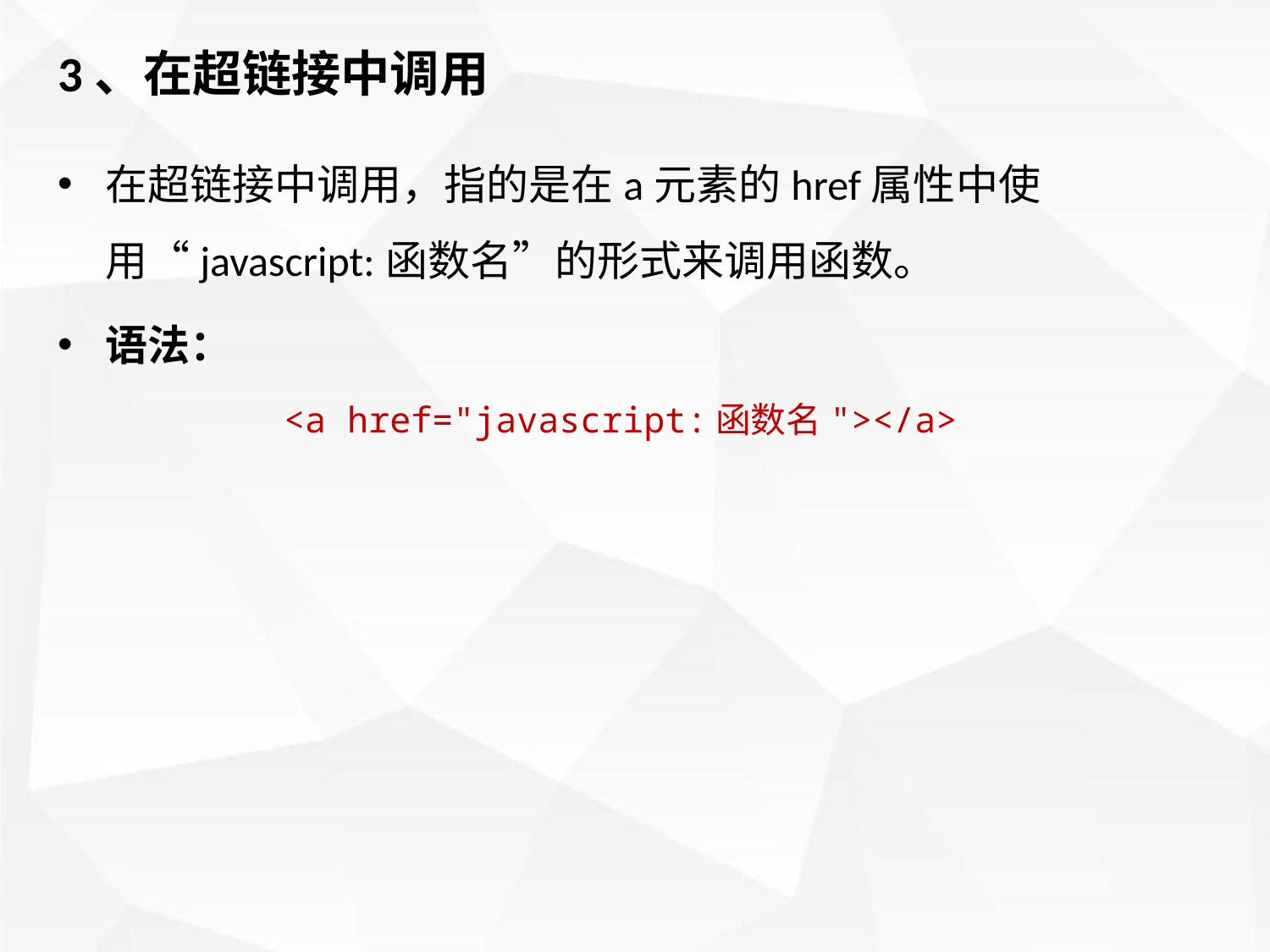

3、在超链接中调用
在超链接中调用，指的是在a元素的href属性中使用“javascript:函数名”的形式来调用函数。
语法：
<a href="javascript:函数名"></a>